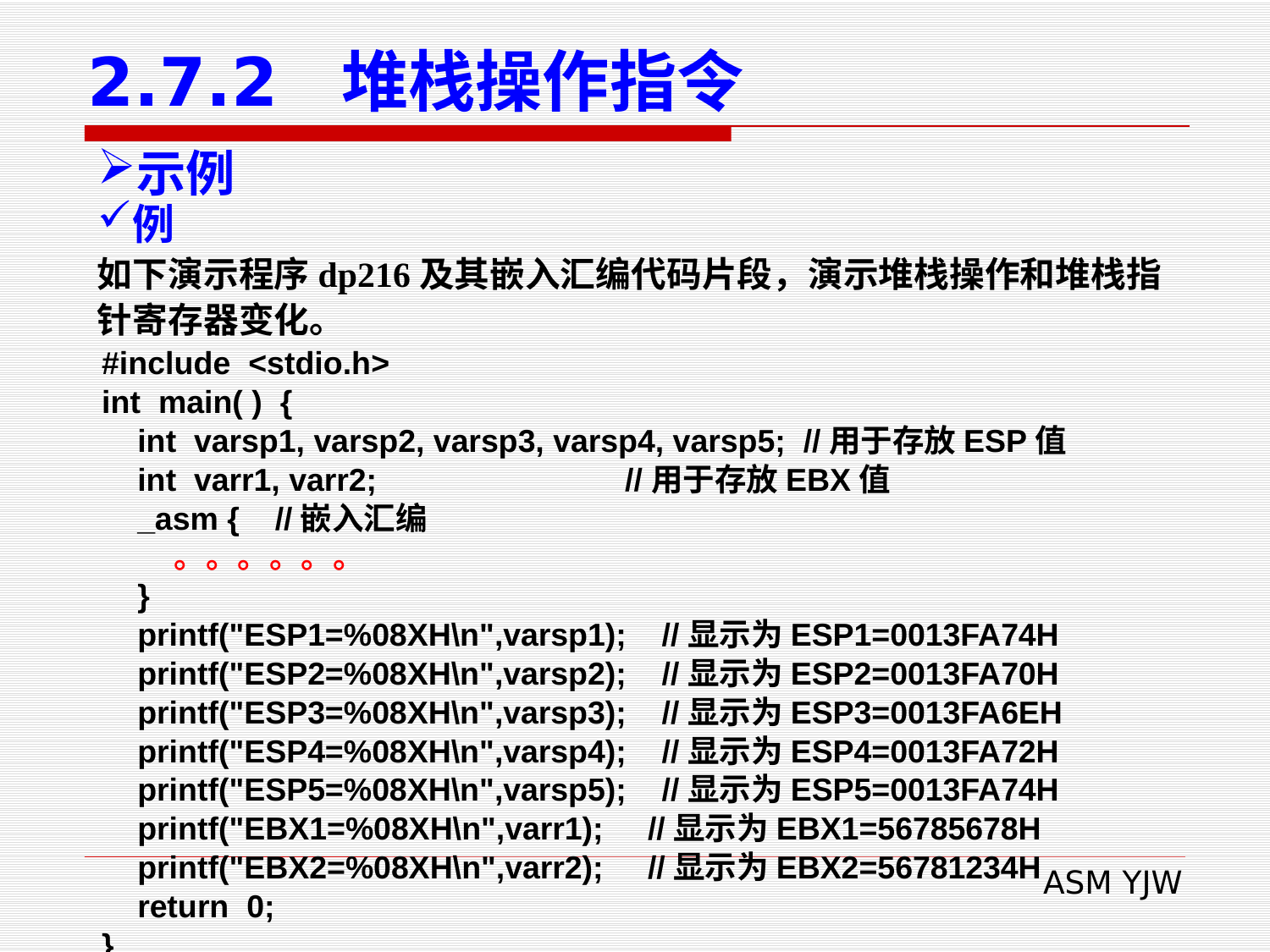

# 2.7.2  堆栈操作指令
示例
例
如下演示程序dp216及其嵌入汇编代码片段，演示堆栈操作和堆栈指针寄存器变化。

#include  <stdio.h>
int  main( )  {
    int  varsp1, varsp2, varsp3, varsp4, varsp5;  //用于存放ESP值
    int  varr1, varr2;                            //用于存放EBX值
    _asm {    //嵌入汇编
         。。。。。。
    }
    printf("ESP1=%08XH\n",varsp1);    //显示为ESP1=0013FA74H
    printf("ESP2=%08XH\n",varsp2);    //显示为ESP2=0013FA70H
    printf("ESP3=%08XH\n",varsp3);    //显示为ESP3=0013FA6EH
    printf("ESP4=%08XH\n",varsp4);    //显示为ESP4=0013FA72H
    printf("ESP5=%08XH\n",varsp5);    //显示为ESP5=0013FA74H
    printf("EBX1=%08XH\n",varr1);     //显示为EBX1=56785678H
    printf("EBX2=%08XH\n",varr2);     //显示为EBX2=56781234H
    return  0;
}